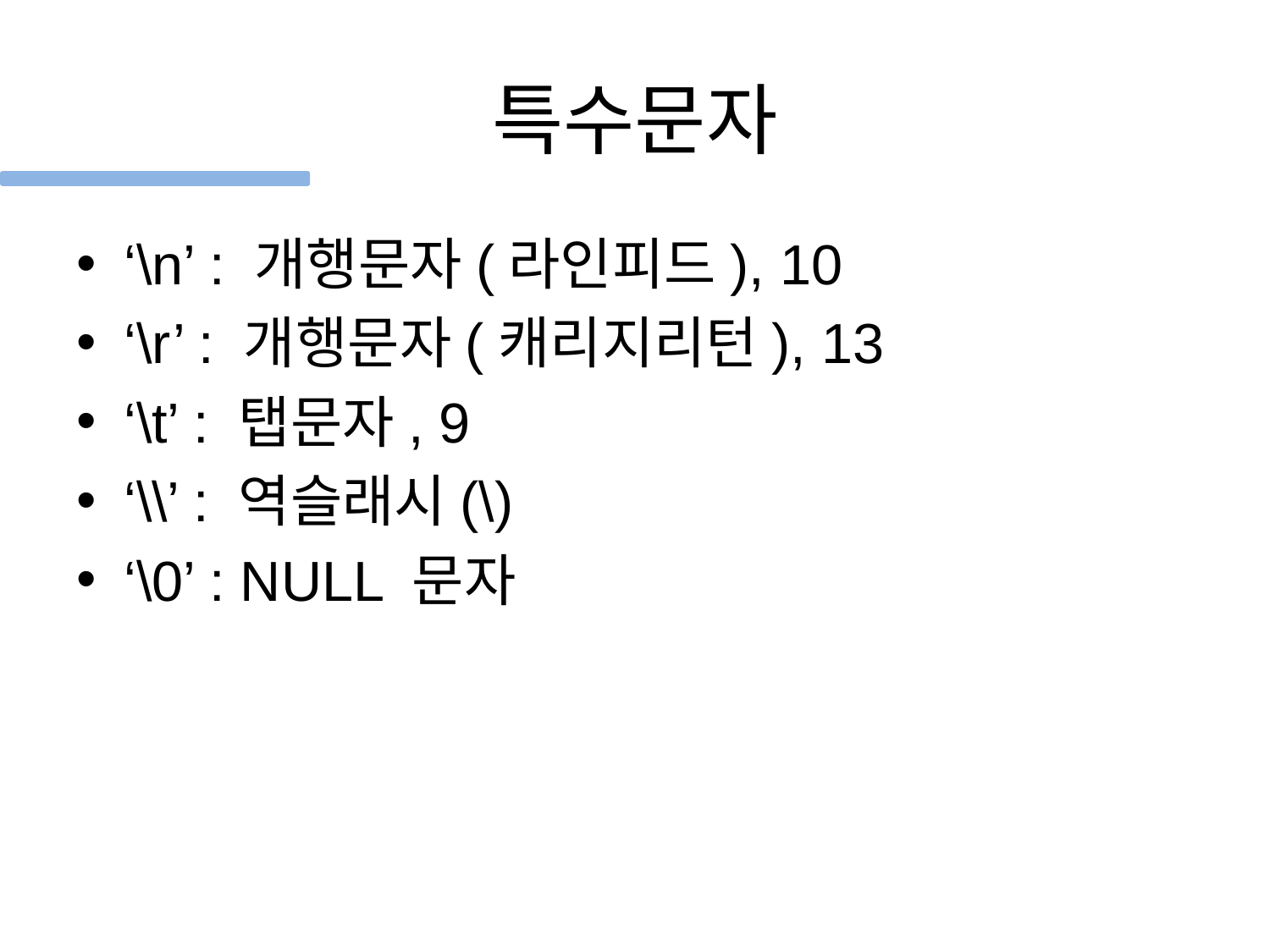

# 특수문자

‘\n’ : 개행문자(라인피드), 10
‘\r’ : 개행문자(캐리지리턴), 13
‘\t’ : 탭문자, 9
‘\\’ : 역슬래시(\)
‘\0’ : NULL 문자